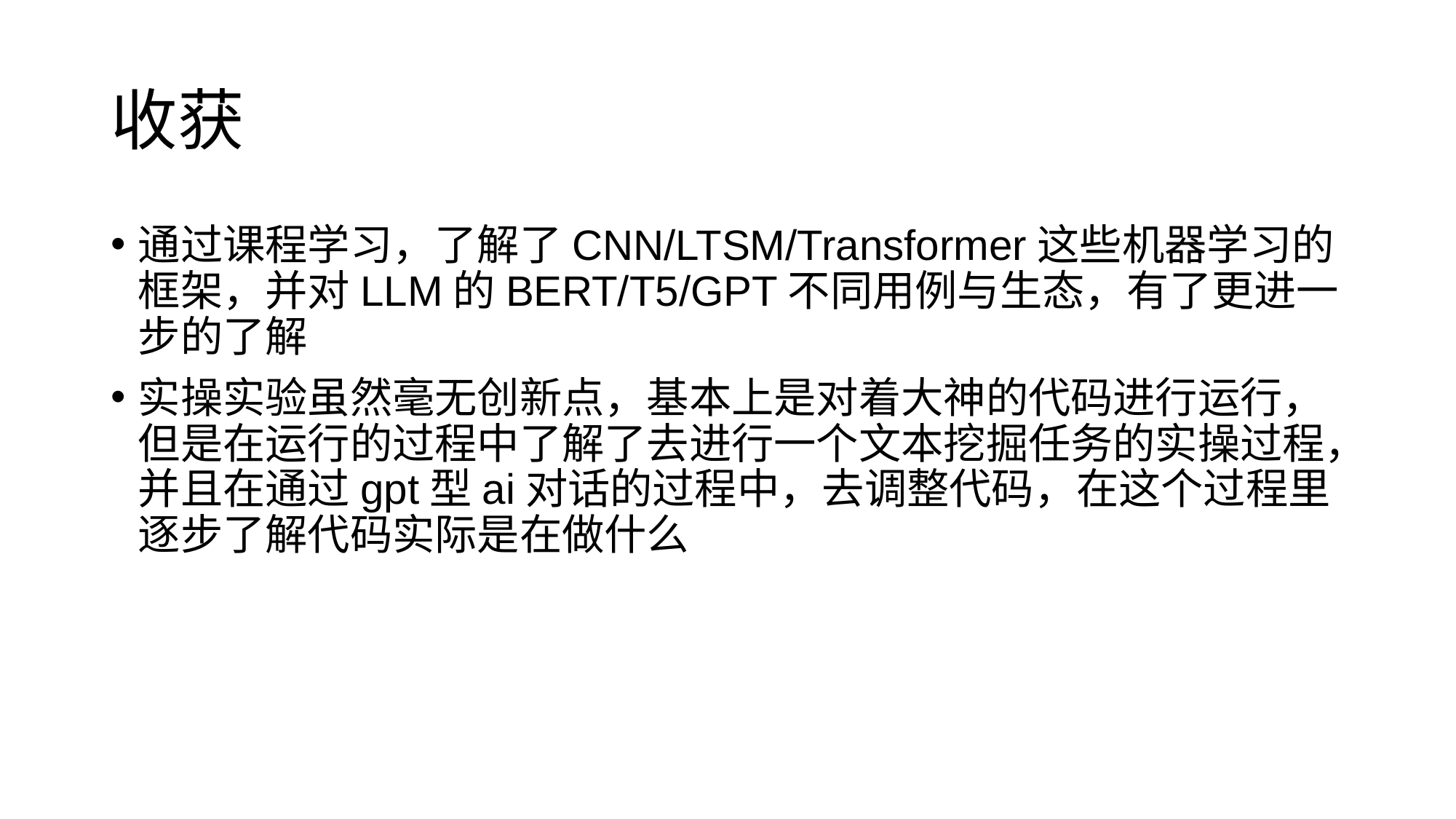

# 收获
通过课程学习，了解了CNN/LTSM/Transformer这些机器学习的框架，并对LLM的BERT/T5/GPT不同用例与生态，有了更进一步的了解
实操实验虽然毫无创新点，基本上是对着大神的代码进行运行，但是在运行的过程中了解了去进行一个文本挖掘任务的实操过程，并且在通过gpt型ai对话的过程中，去调整代码，在这个过程里逐步了解代码实际是在做什么